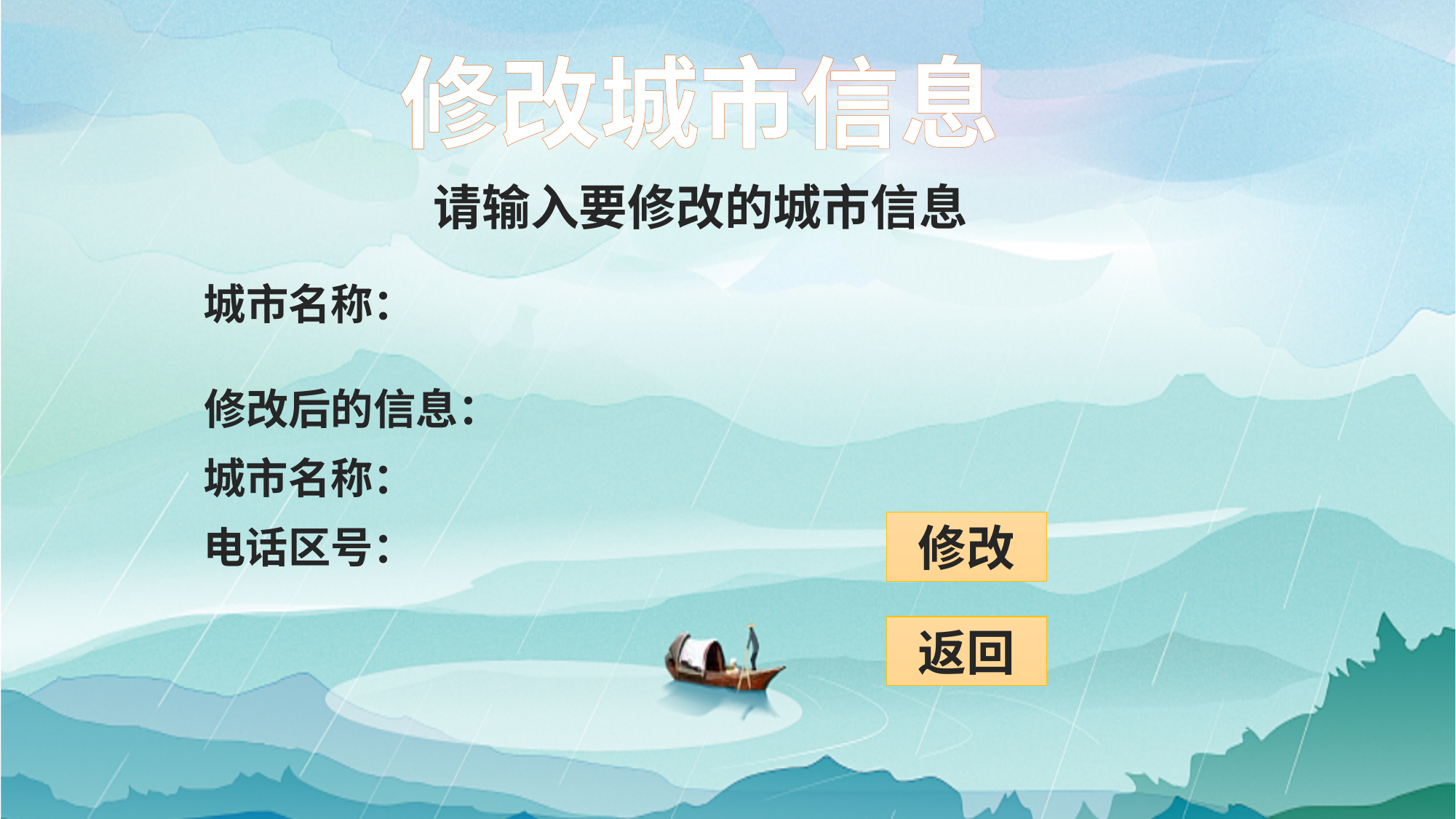

修改城市信息
请输入要修改的城市信息
城市名称：
修改后的信息：
城市名称：
修改
电话区号：
返回